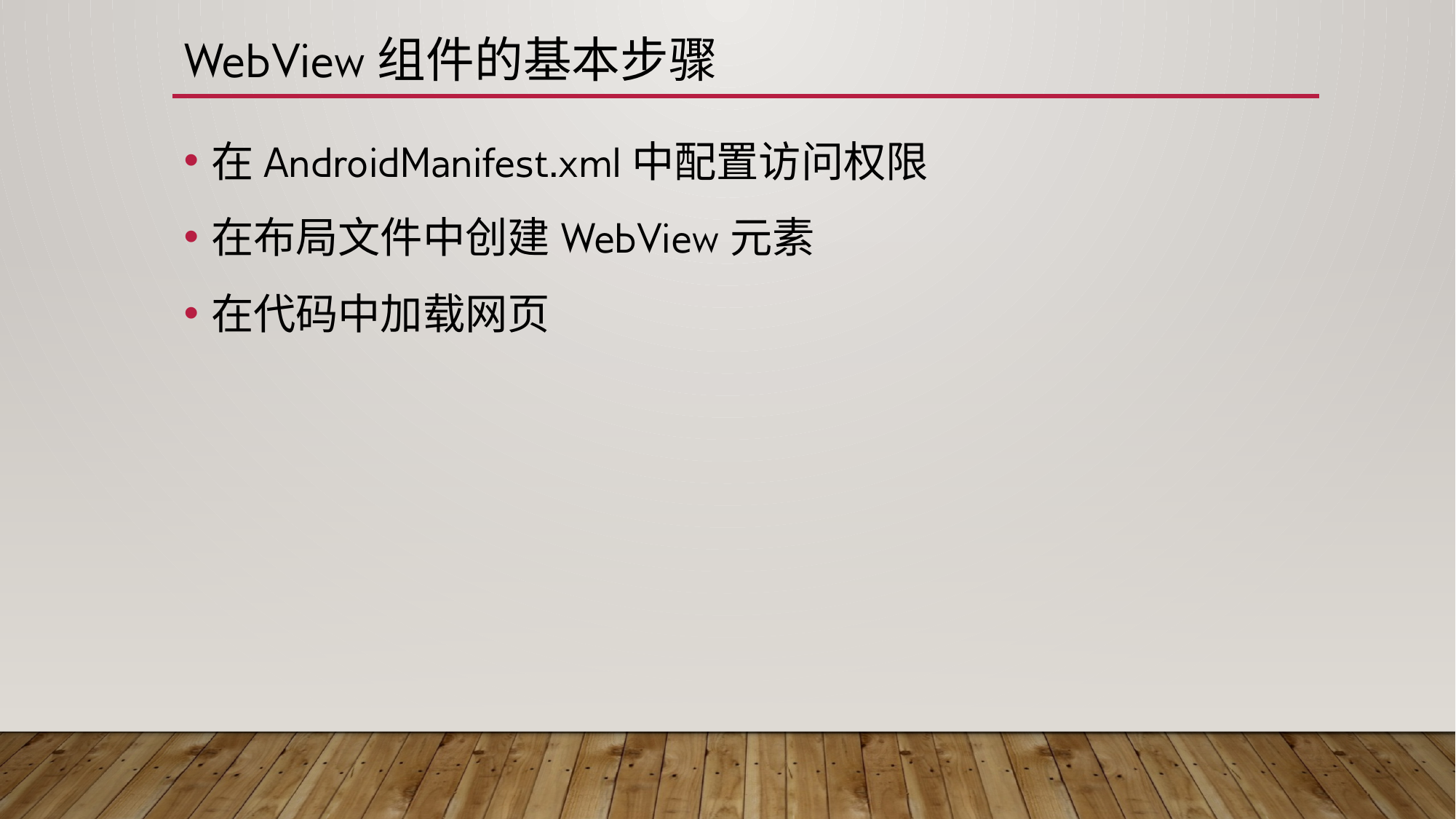

# WebView组件的基本步骤
在AndroidManifest.xml中配置访问权限
在布局文件中创建WebView元素
在代码中加载网页